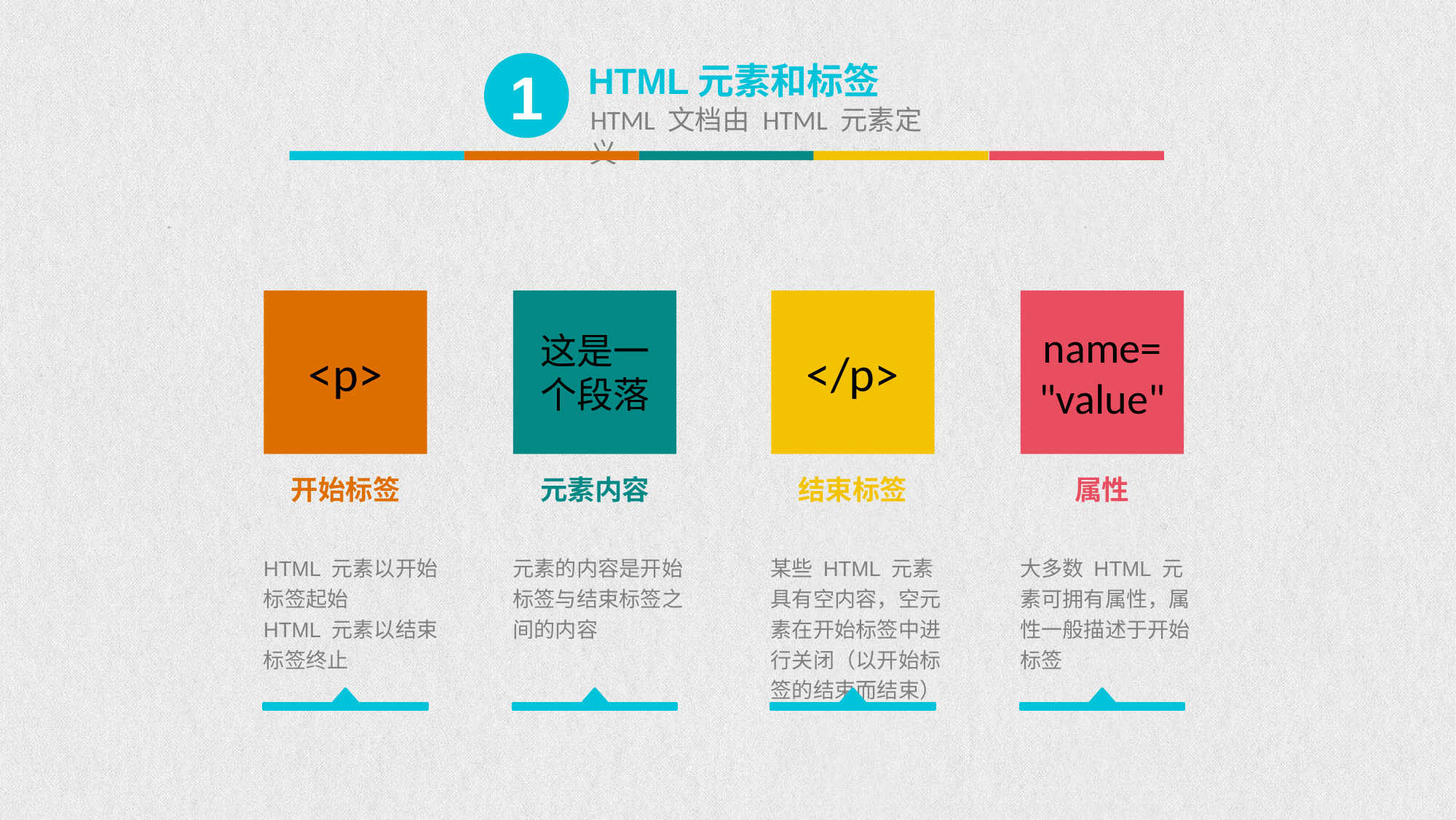

1
HTML元素和标签
HTML 文档由 HTML 元素定义

name=
"value"
这是一个段落
<p>
</p>
开始标签
元素内容
结束标签
属性
HTML 元素以开始标签起始
HTML 元素以结束标签终止
元素的内容是开始标签与结束标签之间的内容
某些 HTML 元素具有空内容，空元素在开始标签中进行关闭（以开始标签的结束而结束）
大多数 HTML 元素可拥有属性，属性一般描述于开始标签